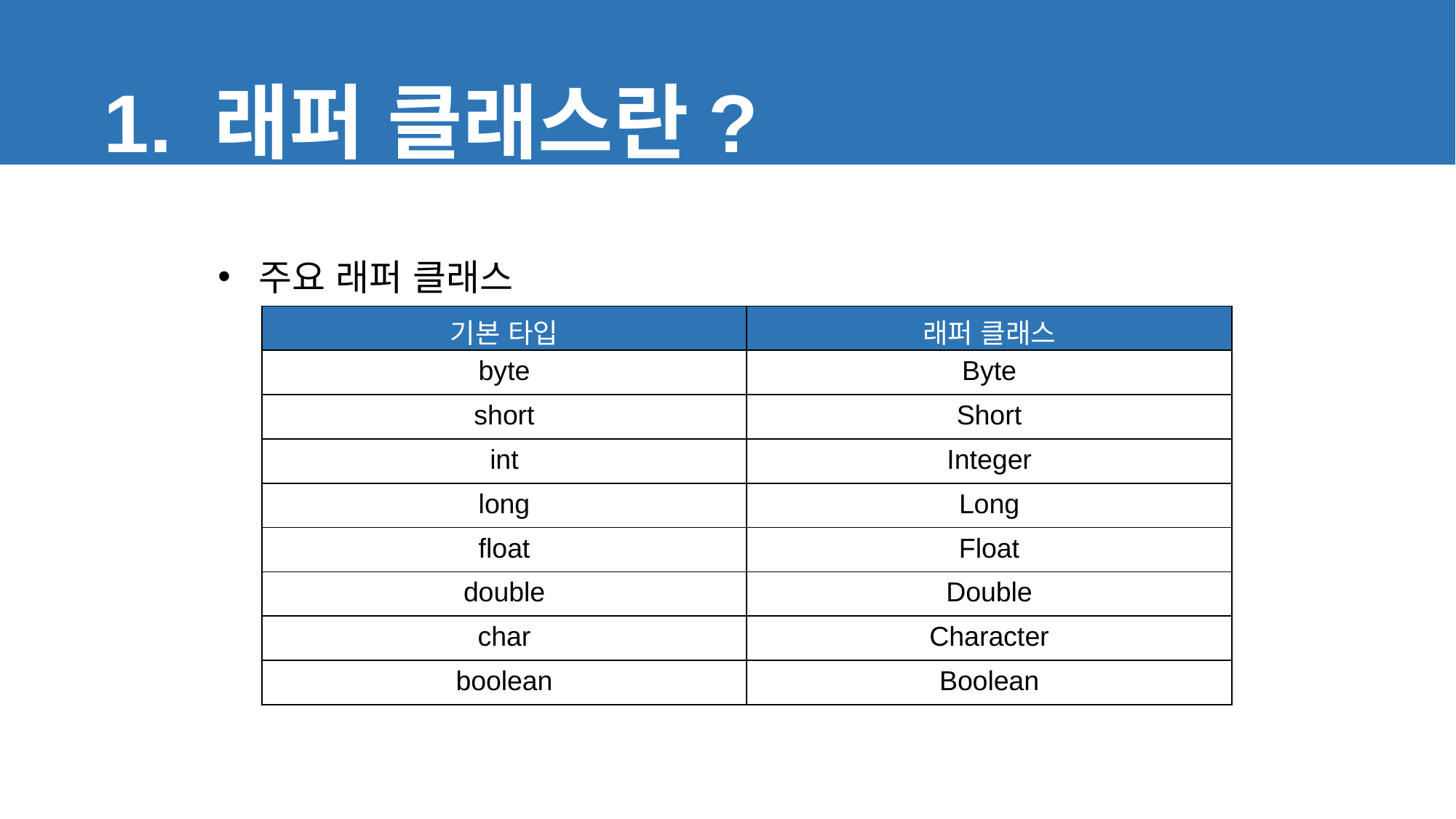

1. 래퍼 클래스란?
주요 래퍼 클래스
| 기본 타입 | 래퍼 클래스 |
| --- | --- |
| byte | Byte |
| short | Short |
| int | Integer |
| long | Long |
| float | Float |
| double | Double |
| char | Character |
| boolean | Boolean |